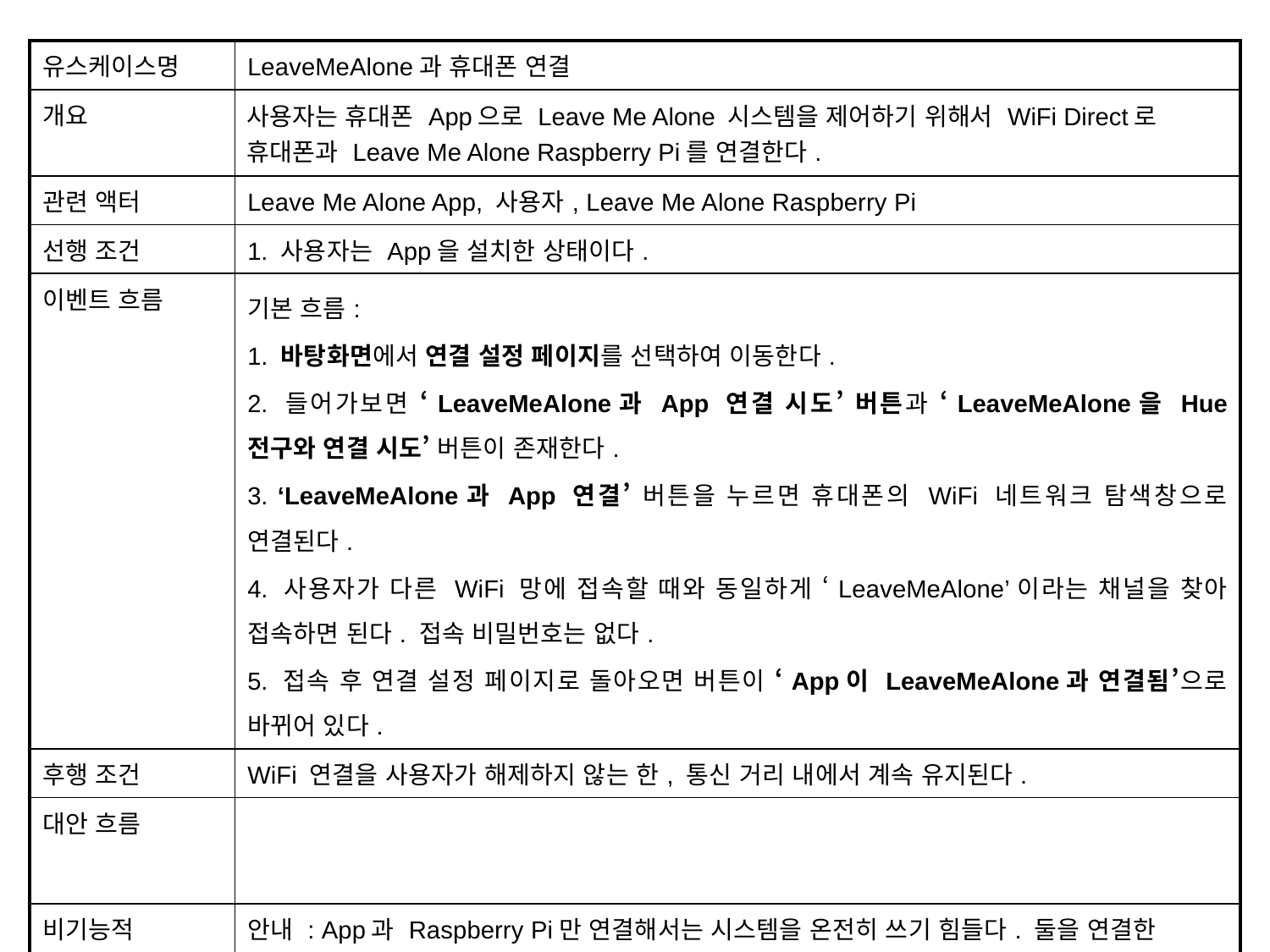

| 유스케이스명 | LeaveMeAlone과 휴대폰 연결 |
| --- | --- |
| 개요 | 사용자는 휴대폰 App으로 Leave Me Alone 시스템을 제어하기 위해서 WiFi Direct로 휴대폰과 Leave Me Alone Raspberry Pi를 연결한다. |
| 관련 액터 | Leave Me Alone App, 사용자, Leave Me Alone Raspberry Pi |
| 선행 조건 | 1. 사용자는 App을 설치한 상태이다. |
| 이벤트 흐름 | 기본 흐름: 1. 바탕화면에서 연결 설정 페이지를 선택하여 이동한다. 2. 들어가보면 ‘LeaveMeAlone과 App 연결 시도’ 버튼과 ‘LeaveMeAlone을 Hue 전구와 연결 시도’ 버튼이 존재한다. 3. ‘LeaveMeAlone과 App 연결’ 버튼을 누르면 휴대폰의 WiFi 네트워크 탐색창으로 연결된다. 4. 사용자가 다른 WiFi 망에 접속할 때와 동일하게 ‘LeaveMeAlone’이라는 채널을 찾아 접속하면 된다. 접속 비밀번호는 없다. 5. 접속 후 연결 설정 페이지로 돌아오면 버튼이 ‘App이 LeaveMeAlone과 연결됨’으로 바뀌어 있다. |
| 후행 조건 | WiFi 연결을 사용자가 해제하지 않는 한, 통신 거리 내에서 계속 유지된다. |
| 대안 흐름 |  |
| 비기능적 요구사항 | 안내 : App과 Raspberry Pi만 연결해서는 시스템을 온전히 쓰기 힘들다. 둘을 연결한 이후에, Rasberry Pi와 Hue 전구도 연결하도록 안내한다. |